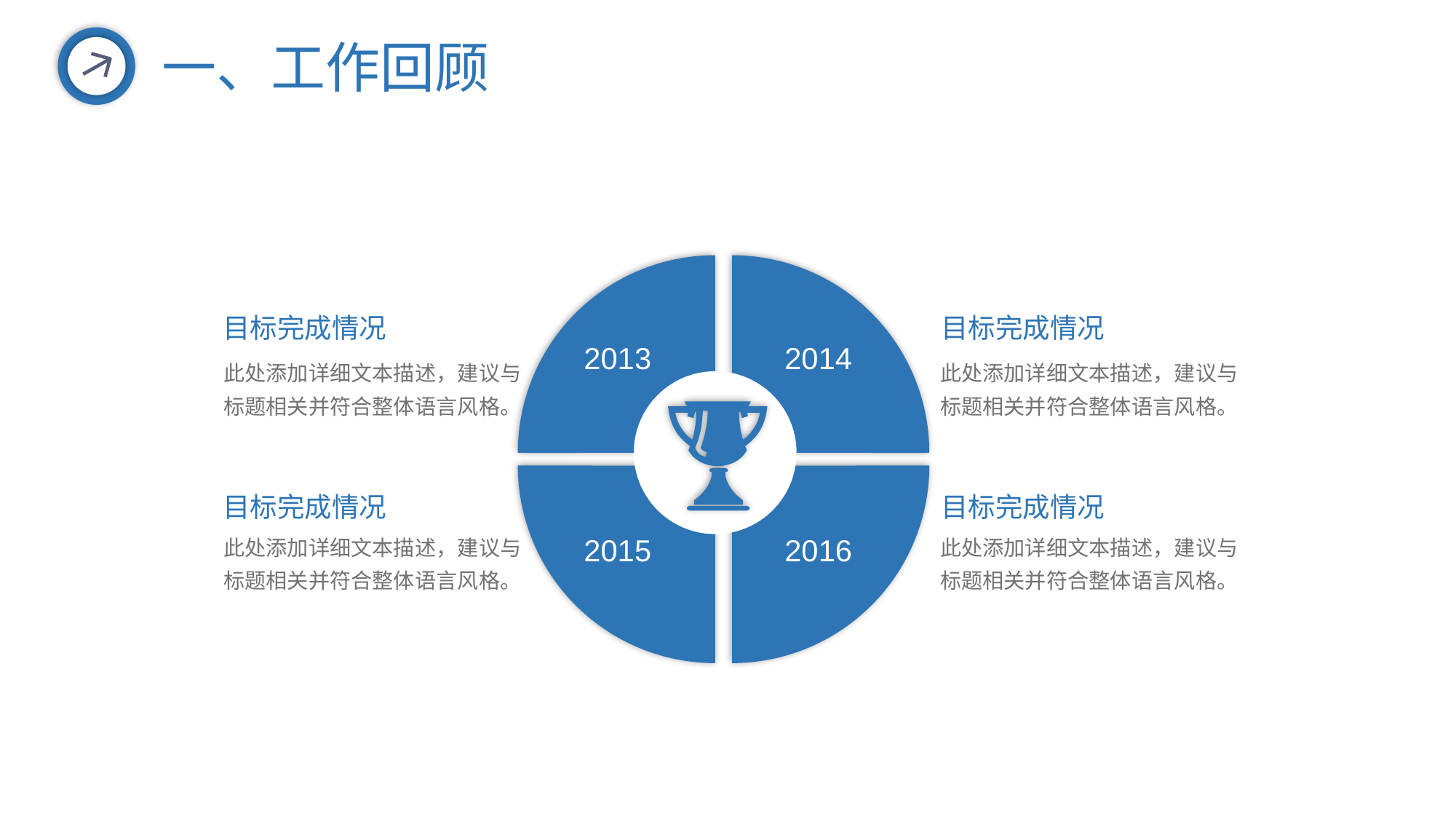

一、工作回顾

2013
2014
2015
2016
目标完成情况
此处添加详细文本描述，建议与标题相关并符合整体语言风格。
目标完成情况
此处添加详细文本描述，建议与标题相关并符合整体语言风格。

目标完成情况
此处添加详细文本描述，建议与标题相关并符合整体语言风格。
目标完成情况
此处添加详细文本描述，建议与标题相关并符合整体语言风格。